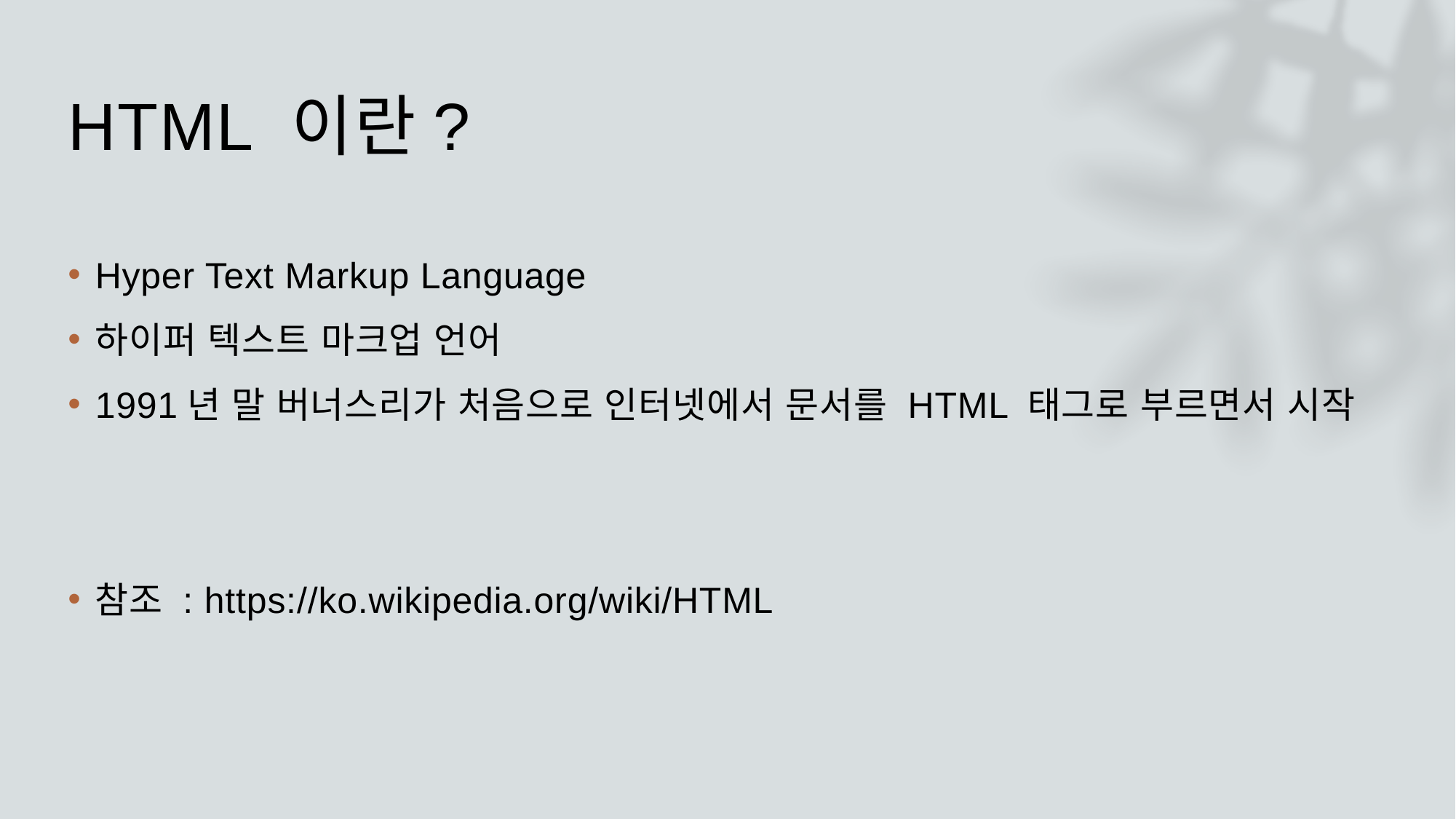

# HTML 이란?
Hyper Text Markup Language
하이퍼 텍스트 마크업 언어
1991년 말 버너스리가 처음으로 인터넷에서 문서를 HTML 태그로 부르면서 시작

참조 : https://ko.wikipedia.org/wiki/HTML